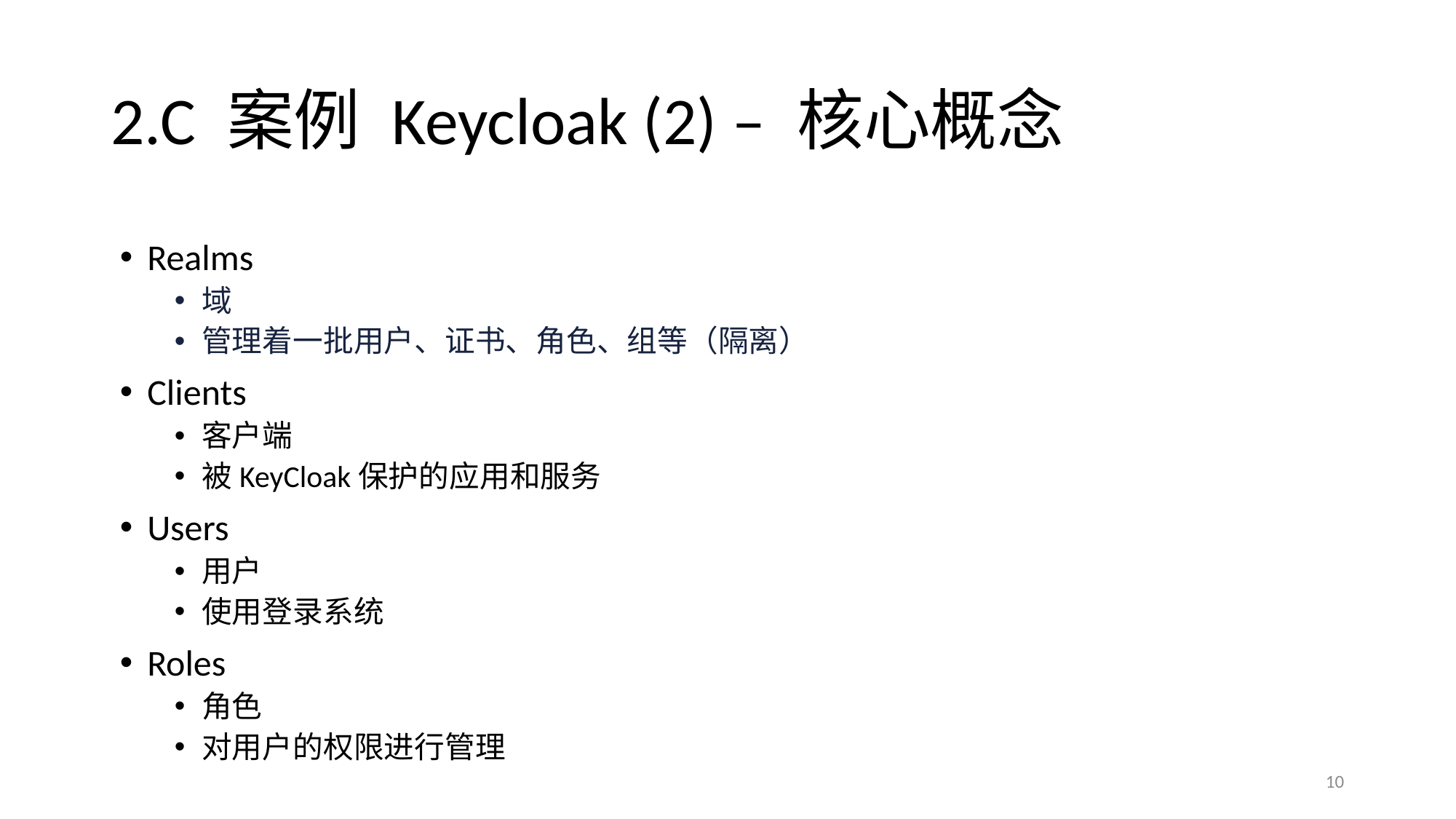

# 2.C 案例 Keycloak (2) – 核心概念
Realms
域
管理着一批用户、证书、角色、组等（隔离）
Clients
客户端
被KeyCloak保护的应用和服务
Users
用户
使用登录系统
Roles
角色
对用户的权限进行管理

10